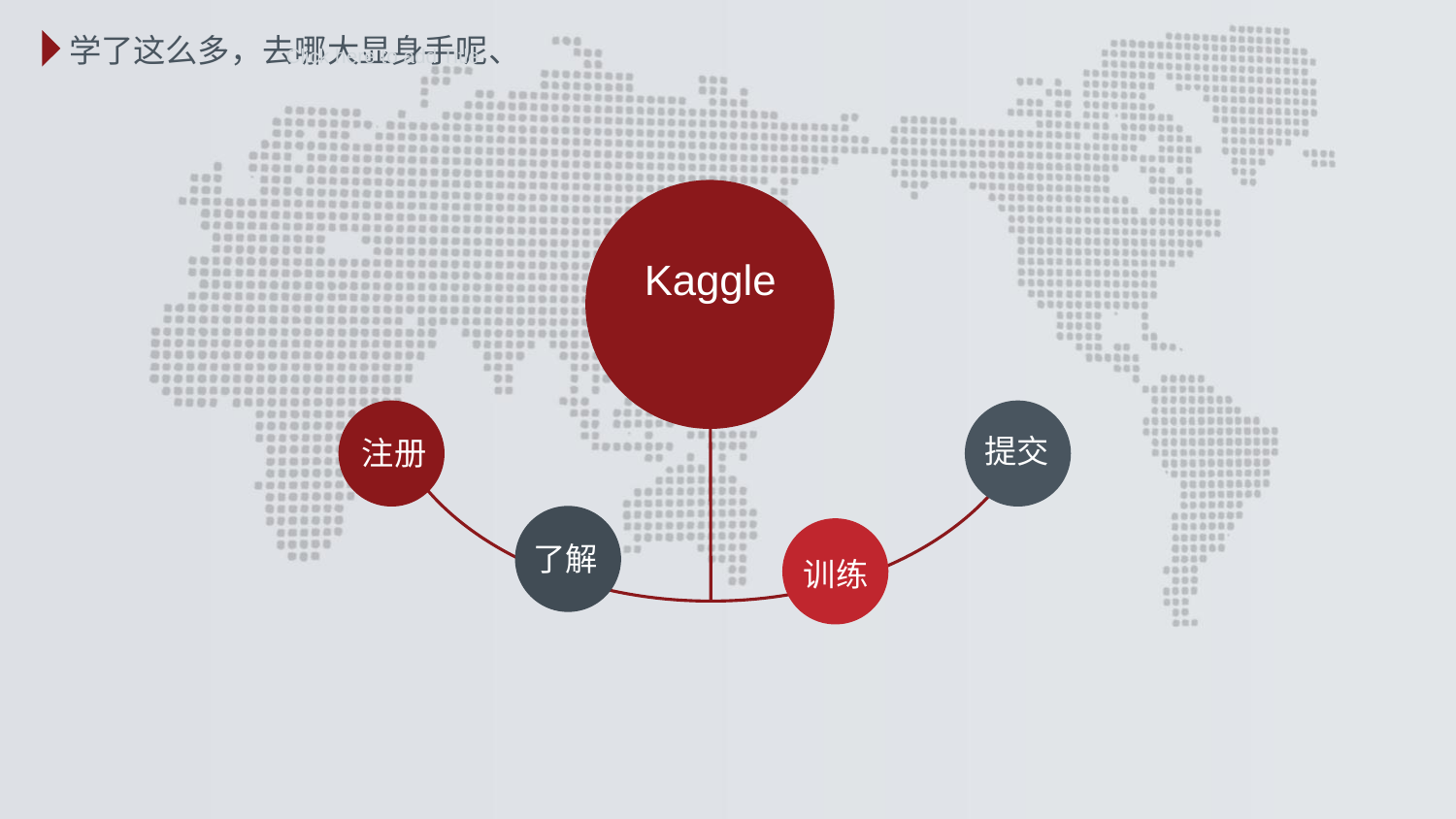

学了这么多，去哪大显身手呢、
  Click here to add Title

Kaggle

注册

提交

了解

训练